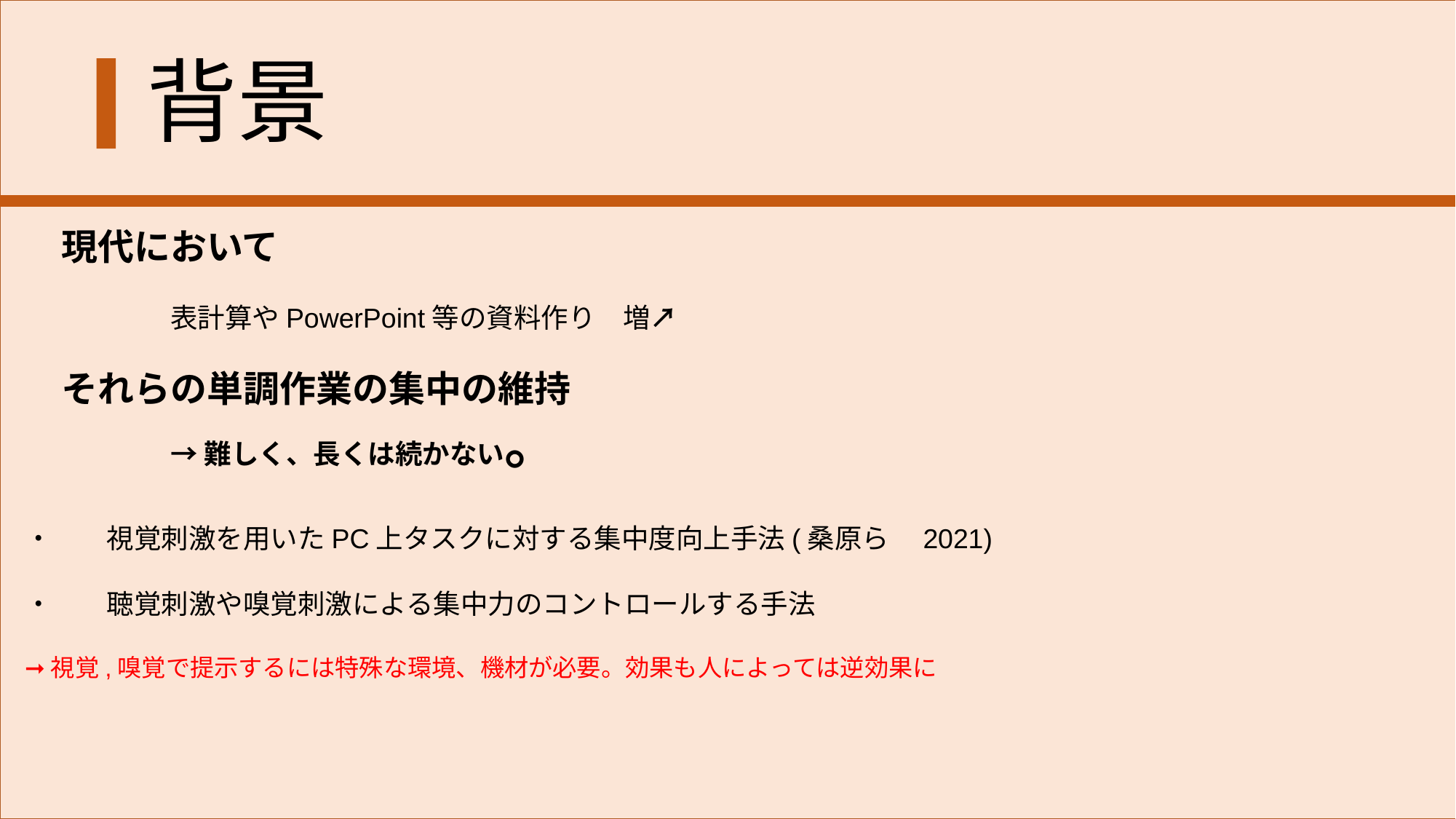

背景

現代において

	表計算やPowerPoint等の資料作り　増↗

それらの単調作業の集中の維持
	→難しく、長くは続かない。

・　　視覚刺激を用いたPC上タスクに対する集中度向上手法(桑原ら　2021)

・　　聴覚刺激や嗅覚刺激による集中力のコントロールする手法

➞視覚,嗅覚で提示するには特殊な環境、機材が必要。効果も人によっては逆効果に